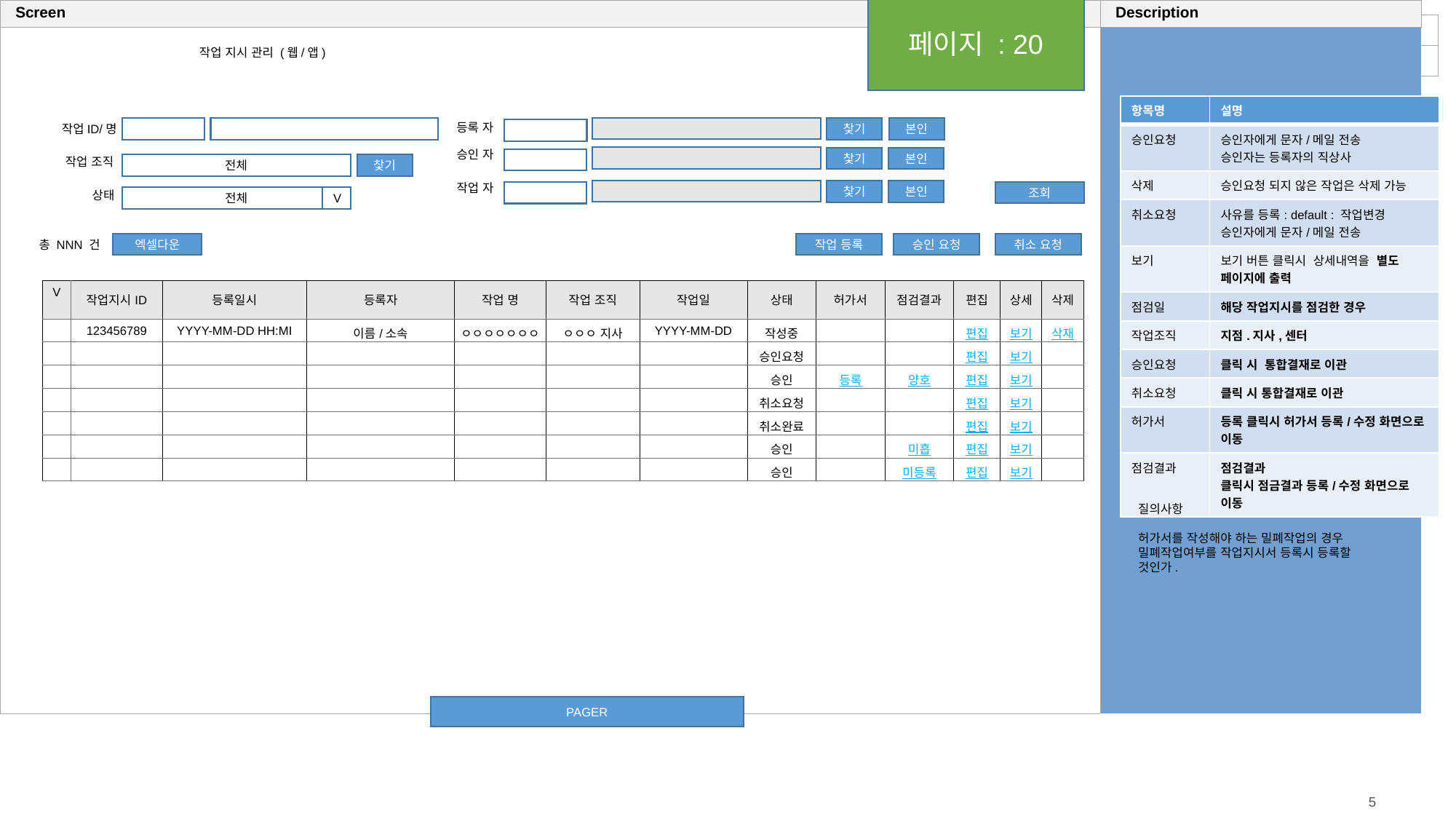

페이지 : 20
작업 지시 관리 (웹/앱)
| 항목명 | 설명 |
| --- | --- |
| 승인요청 | 승인자에게 문자/메일 전송 승인자는 등록자의 직상사 |
| 삭제 | 승인요청 되지 않은 작업은 삭제 가능 |
| 취소요청 | 사유를 등록: default : 작업변경 승인자에게 문자/메일 전송 |
| 보기 | 보기 버튼 클릭시 상세내역을 별도 페이지에 출력 |
| 점검일 | 해당 작업지시를 점검한 경우 |
| 작업조직 | 지점.지사,센터 |
| 승인요청 | 클릭 시 통합결재로 이관 |
| 취소요청 | 클릭 시 통합결재로 이관 |
| 허가서 | 등록 클릭시 허가서 등록/수정 화면으로 이동 |
| 점검결과 | 점검결과 클릭시 점금결과 등록/수정 화면으로 이동 |
등록 자

작업ID/명
찿기
본인

승인 자

찿기
본인

작업 조직
찿기
전체
작업 자

찿기
본인
조회

상태
전체
V
총 NNN 건
엑셀다운
작업 등록
승인 요청
취소 요청
| V | 작업지시ID | 등록일시 | 등록자 | 작업 명 | 작업 조직 | 작업일 | 상태 | 허가서 | 점검결과 | 편집 | 상세 | 삭제 |
| --- | --- | --- | --- | --- | --- | --- | --- | --- | --- | --- | --- | --- |
|  | 123456789 | YYYY-MM-DD HH:MI | 이름/소속 | ㅇㅇㅇㅇㅇㅇㅇ | ㅇㅇㅇ 지사 | YYYY-MM-DD | 작성중 |  |  | 편집 | 보기 | 삭재 |
|  |  |  |  |  |  |  | 승인요청 |  |  | 편집 | 보기 |  |
|  |  |  |  |  |  |  | 승인 | 등록 | 양호 | 편집 | 보기 |  |
|  |  |  |  |  |  |  | 취소요청 |  |  | 편집 | 보기 |  |
|  |  |  |  |  |  |  | 취소완료 |  |  | 편집 | 보기 |  |
|  |  |  |  |  |  |  | 승인 |  | 미흡 | 편집 | 보기 |  |
|  |  |  |  |  |  |  | 승인 |  | 미등록 | 편집 | 보기 |  |
질의사항

허가서를 작성해야 하는 밀폐작업의 경우  밀폐작업여부를 작업지시서 등록시 등록할 것인가.
PAGER